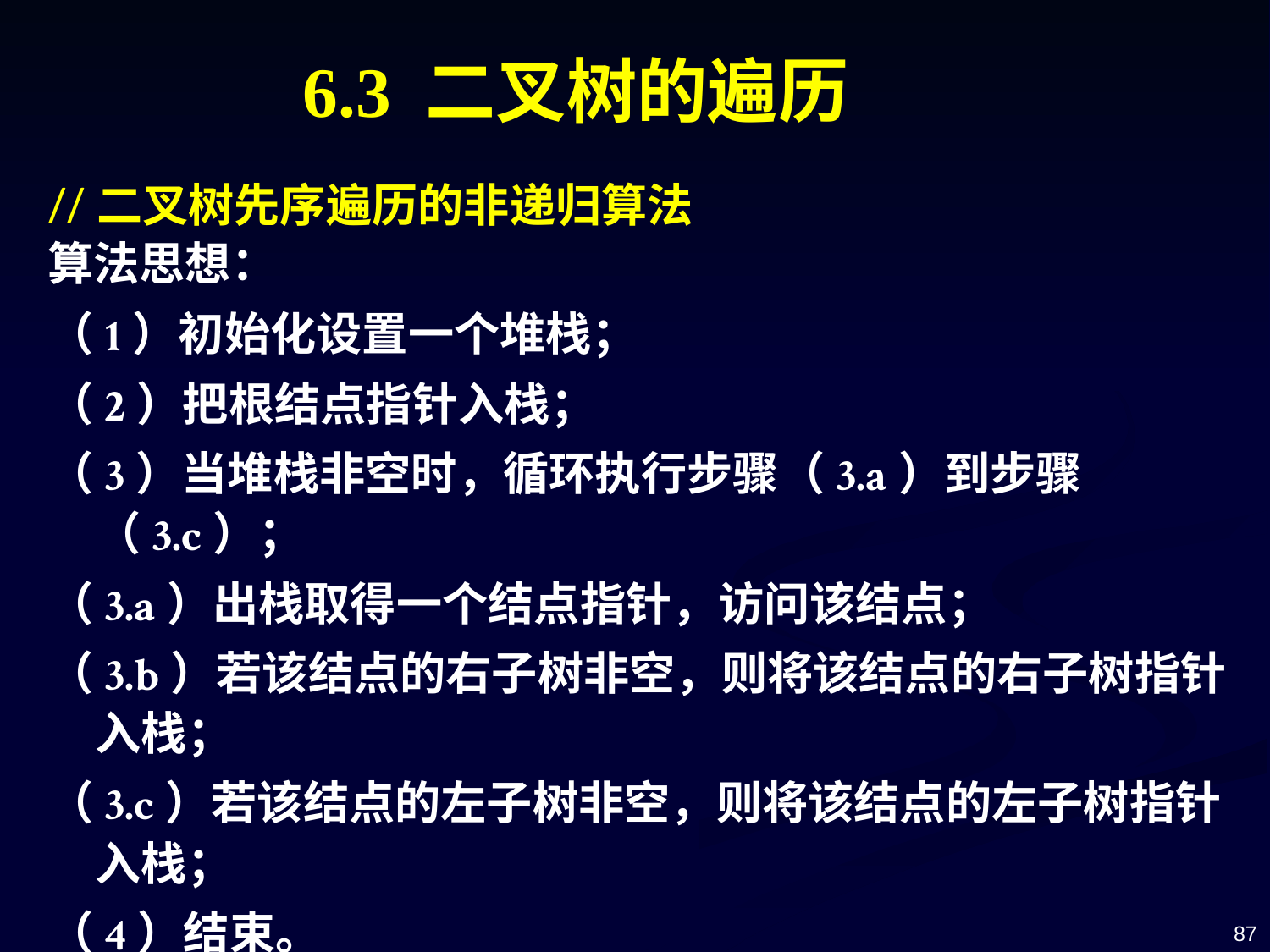

6.3 二叉树的遍历
//二叉树先序遍历的非递归算法
算法思想：
（1）初始化设置一个堆栈；
（2）把根结点指针入栈；
（3）当堆栈非空时，循环执行步骤（3.a）到步骤（3.c）；
（3.a）出栈取得一个结点指针，访问该结点；
（3.b）若该结点的右子树非空，则将该结点的右子树指针入栈；
（3.c）若该结点的左子树非空，则将该结点的左子树指针入栈；
（4）结束。
87